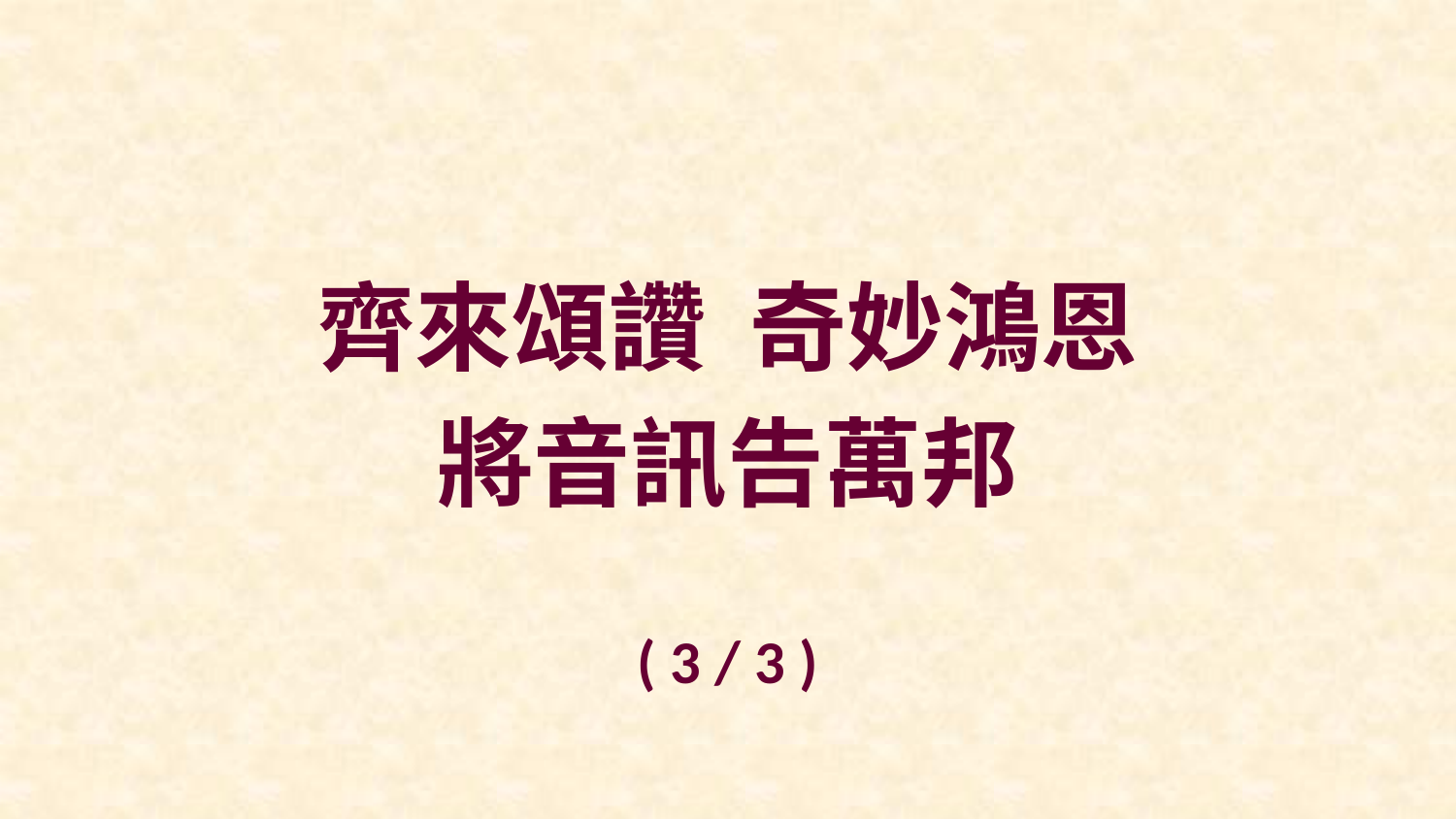

齊來頌讚  奇妙鴻恩
將音訊告萬邦
( 3 / 3 )